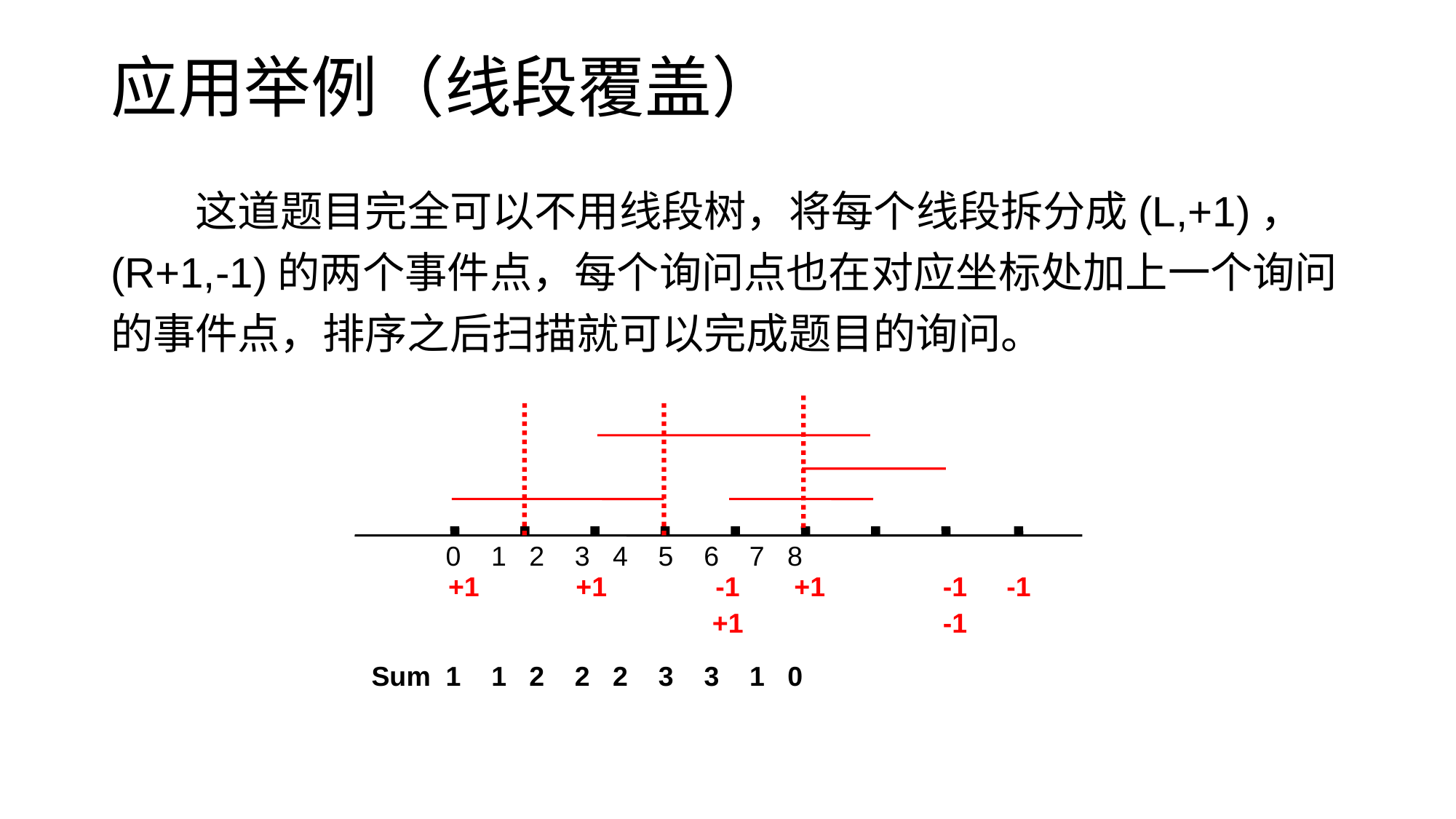

# 应用举例（线段覆盖）
这道题目完全可以不用线段树，将每个线段拆分成(L,+1)，(R+1,-1)的两个事件点，每个询问点也在对应坐标处加上一个询问的事件点，排序之后扫描就可以完成题目的询问。

0    1   2    3   4    5    6    7   8

+1
+1
-1
+1
-1
-1
+1
-1
Sum  1    1   2    2   2    3    3    1   0